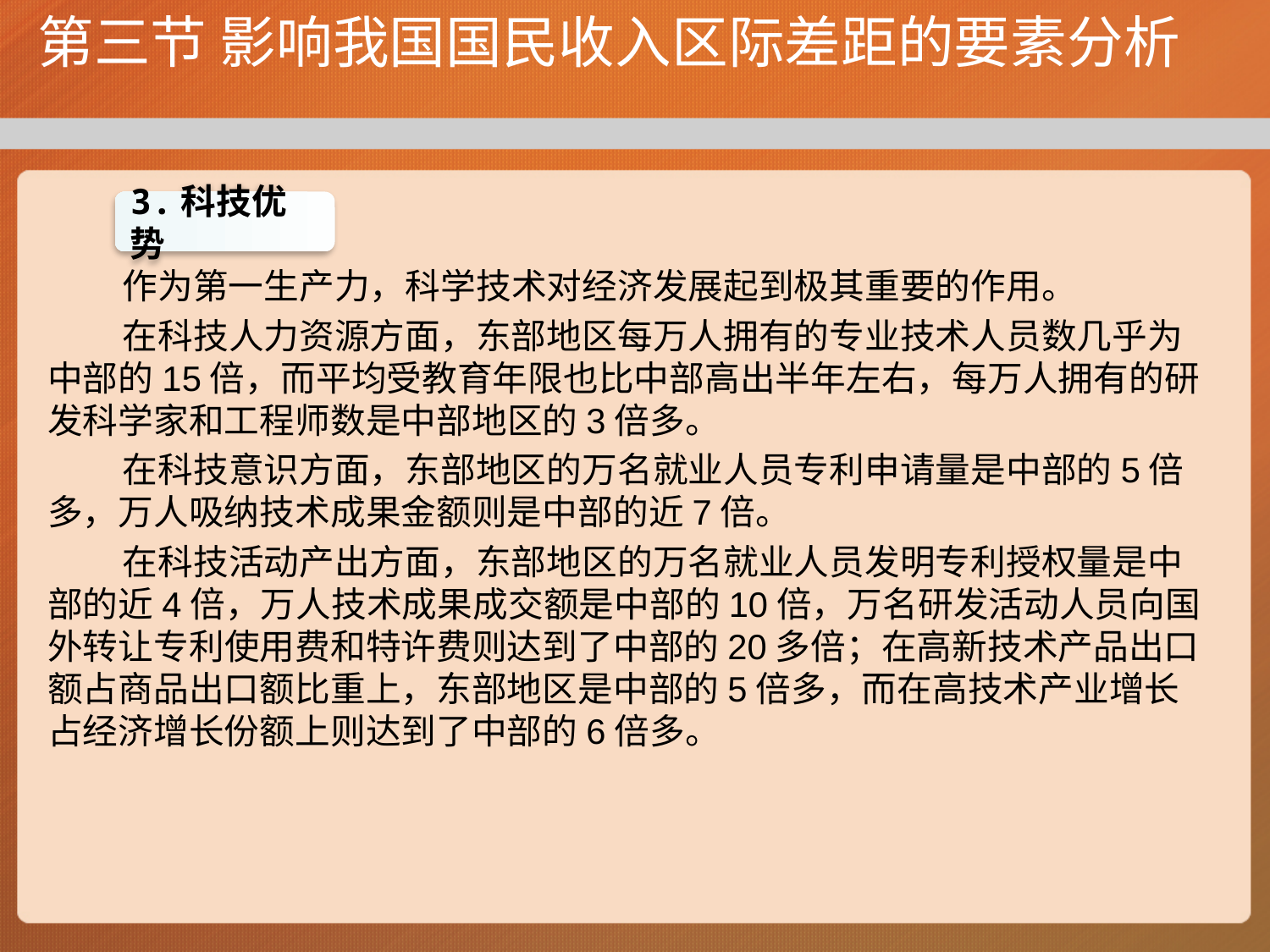

# 第三节 影响我国国民收入区际差距的要素分析

作为第一生产力，科学技术对经济发展起到极其重要的作用。
在科技人力资源方面，东部地区每万人拥有的专业技术人员数几乎为中部的15倍，而平均受教育年限也比中部高出半年左右，每万人拥有的研发科学家和工程师数是中部地区的3倍多。
在科技意识方面，东部地区的万名就业人员专利申请量是中部的5倍多，万人吸纳技术成果金额则是中部的近7倍。
在科技活动产出方面，东部地区的万名就业人员发明专利授权量是中部的近4倍，万人技术成果成交额是中部的10倍，万名研发活动人员向国外转让专利使用费和特许费则达到了中部的20多倍；在高新技术产品出口额占商品出口额比重上，东部地区是中部的5倍多，而在高技术产业增长占经济增长份额上则达到了中部的6倍多。
3.科技优势